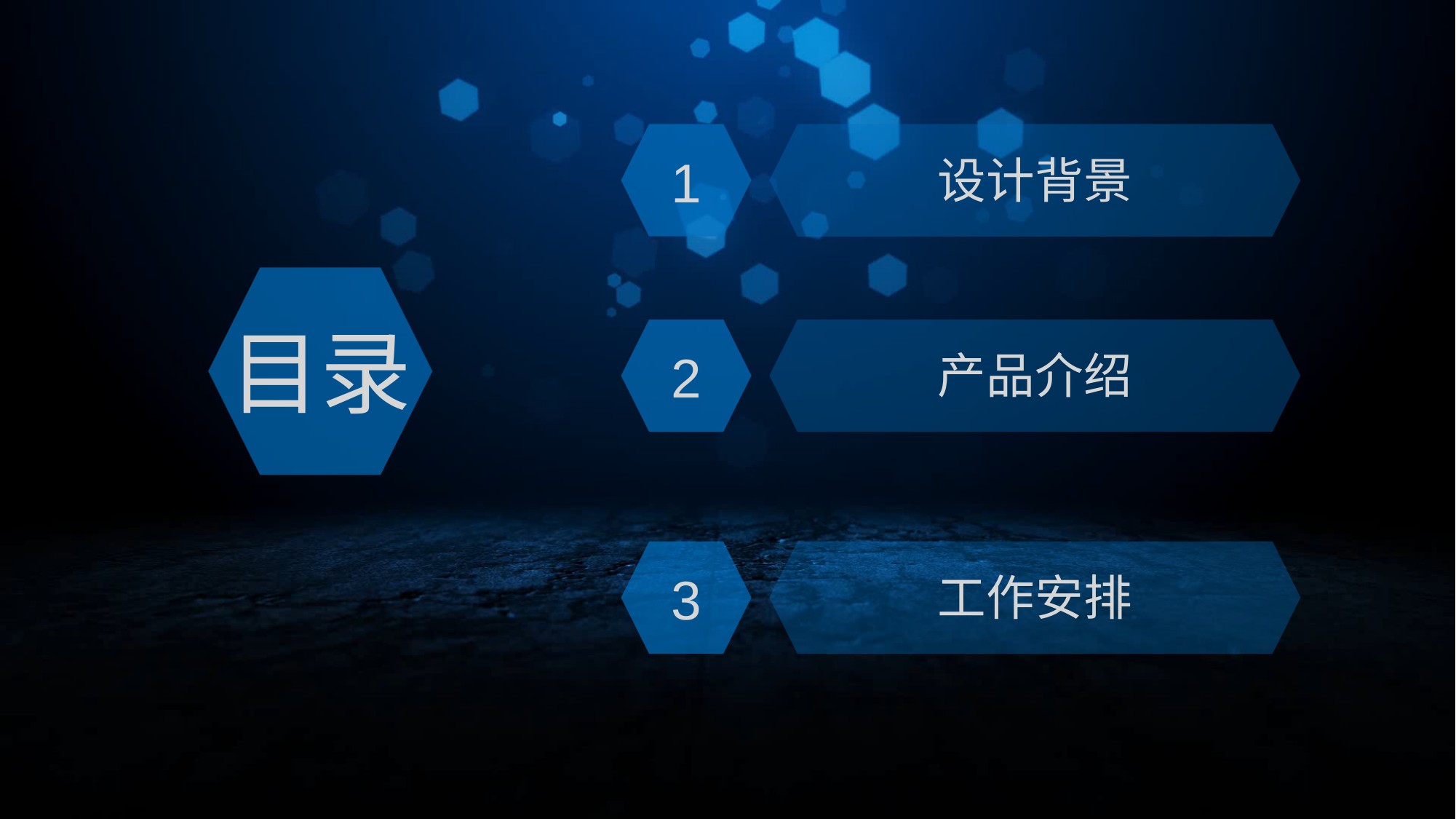

1

设计背景

目录

2

产品介绍

3

工作安排